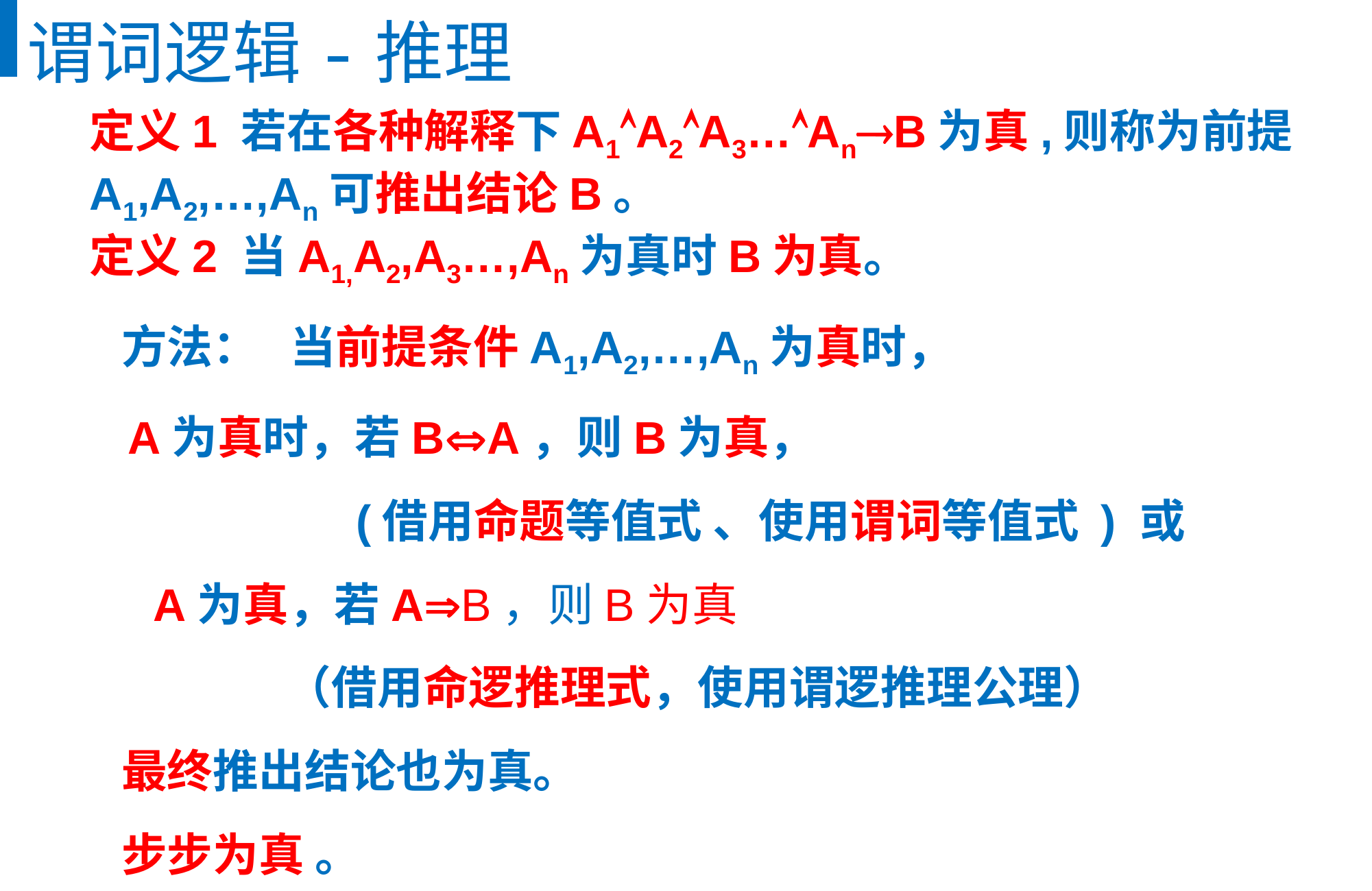

谓词逻辑-推理
定义1 若在各种解释下A1∧A2∧A3…∧An→B为真,则称为前提A1,A2,…,An可推出结论B。
定义2 当A1,A2,A3…,An为真时B为真。
  方法：   当前提条件A1,A2,…,An为真时，
   A为真时，若B⇔A，则B为真，
                     (借用命题等值式 、使用谓词等值式 ) 或
     A为真，若A⇒B，则B为真
                  （借用命逻推理式，使用谓逻推理公理）
  最终推出结论也为真。
  步步为真 。